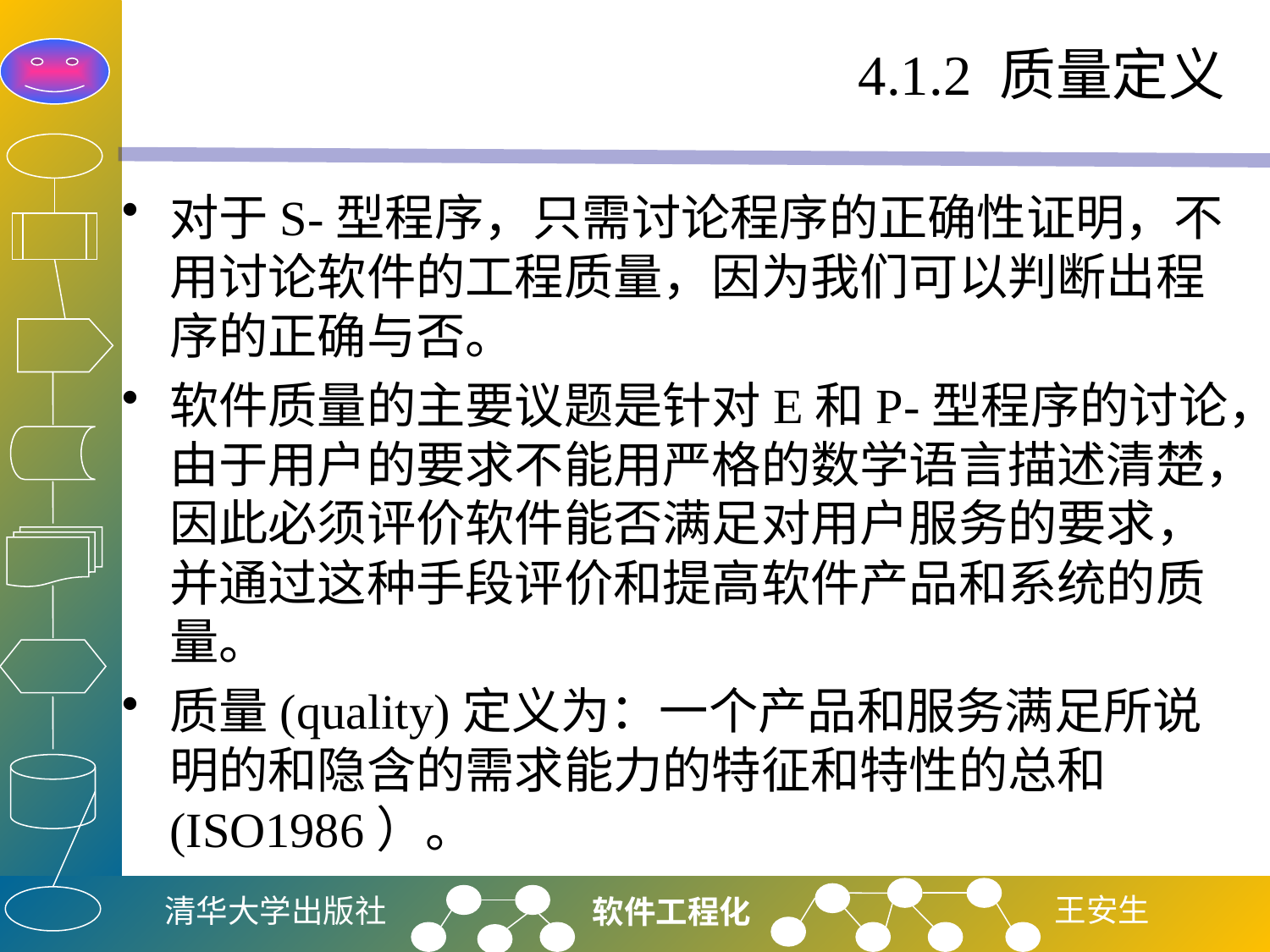

# 4.1.2 质量定义
对于S-型程序，只需讨论程序的正确性证明，不用讨论软件的工程质量，因为我们可以判断出程序的正确与否。
软件质量的主要议题是针对E和P-型程序的讨论，由于用户的要求不能用严格的数学语言描述清楚，因此必须评价软件能否满足对用户服务的要求，并通过这种手段评价和提高软件产品和系统的质量。
质量(quality)定义为：一个产品和服务满足所说明的和隐含的需求能力的特征和特性的总和(ISO1986）。